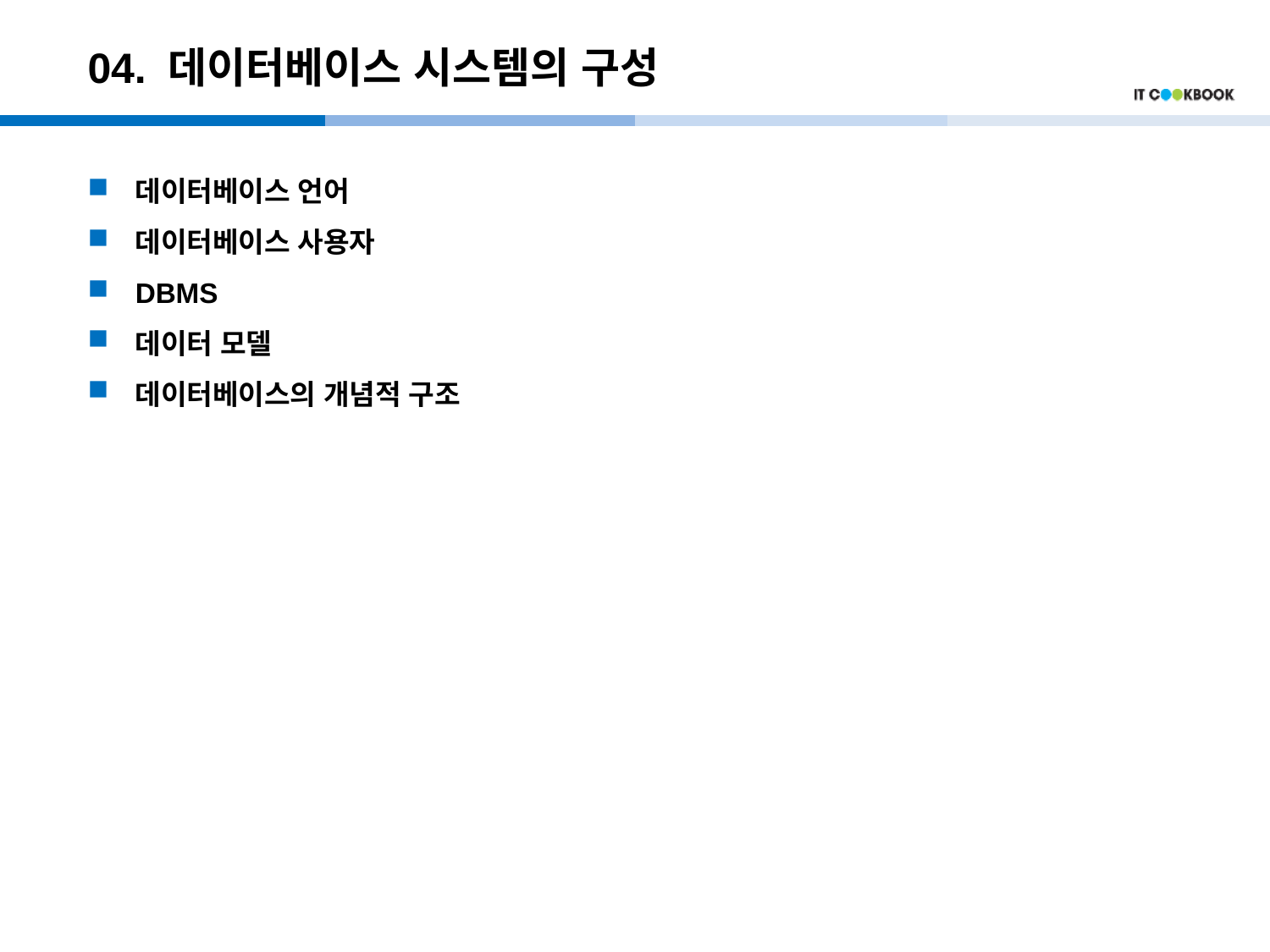

# 04. 데이터베이스 시스템의 구성
데이터베이스 언어
데이터베이스 사용자
DBMS
데이터 모델
데이터베이스의 개념적 구조